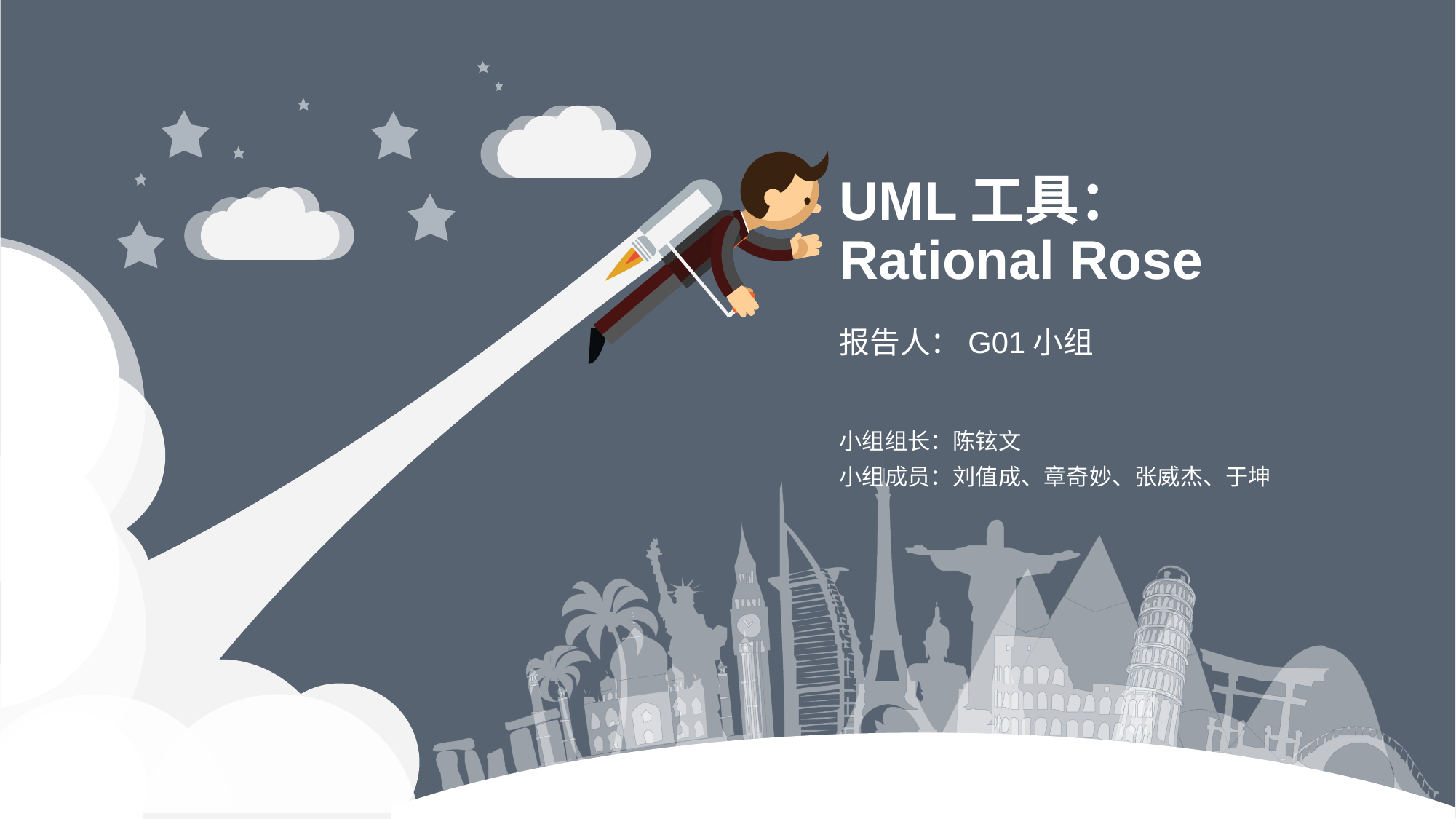

# UML工具： Rational Rose
报告人：G01小组
小组组长：陈铉文
小组成员：刘值成、章奇妙、张威杰、于坤